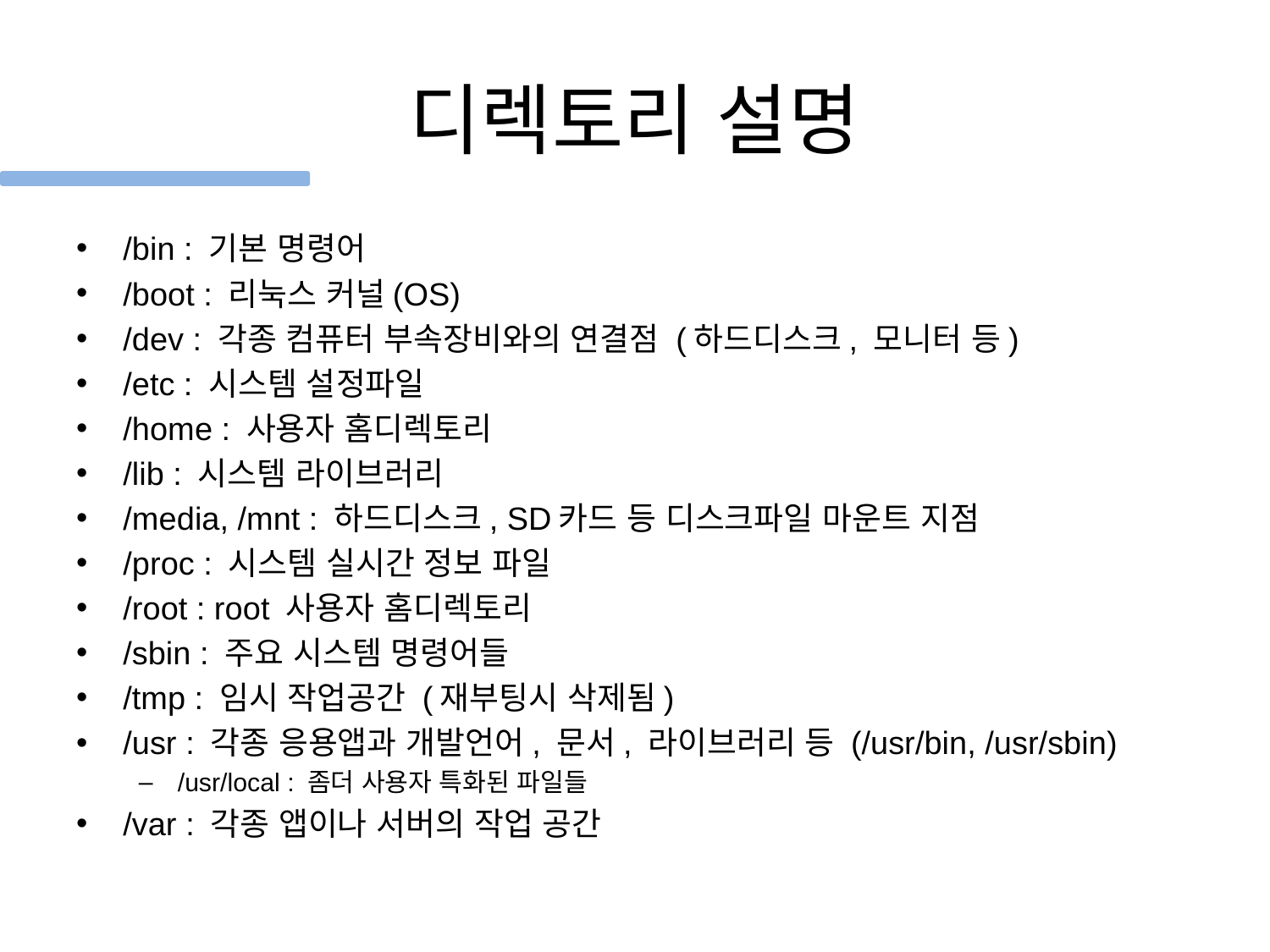

# 디렉토리 설명

/bin : 기본 명령어
/boot : 리눅스 커널(OS)
/dev : 각종 컴퓨터 부속장비와의 연결점 (하드디스크, 모니터 등)
/etc : 시스템 설정파일
/home : 사용자 홈디렉토리
/lib : 시스템 라이브러리
/media, /mnt : 하드디스크, SD카드 등 디스크파일 마운트 지점
/proc : 시스템 실시간 정보 파일
/root : root 사용자 홈디렉토리
/sbin : 주요 시스템 명령어들
/tmp : 임시 작업공간 (재부팅시 삭제됨)
/usr : 각종 응용앱과 개발언어, 문서, 라이브러리 등 (/usr/bin, /usr/sbin)
/usr/local : 좀더 사용자 특화된 파일들
/var : 각종 앱이나 서버의 작업 공간